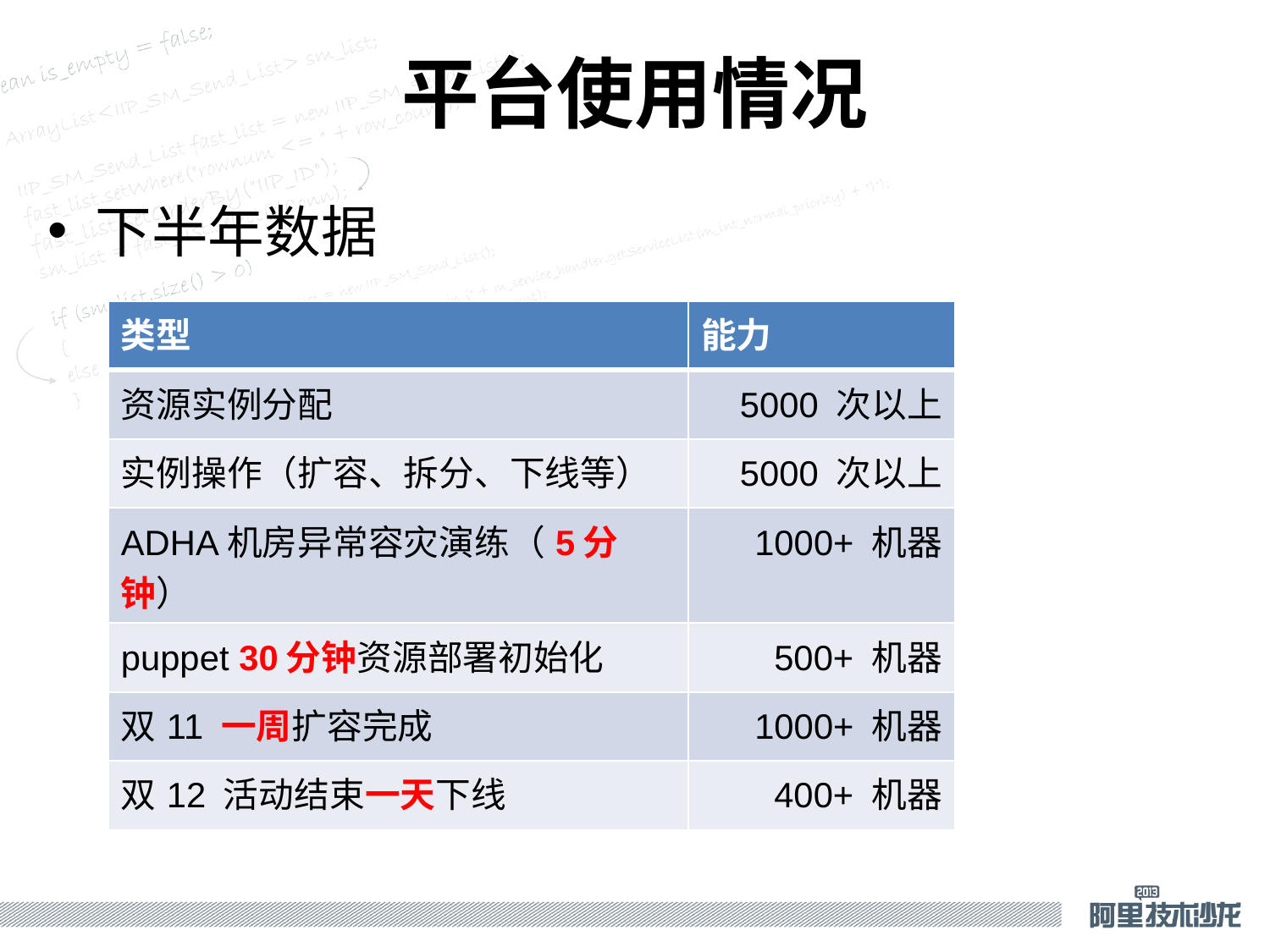

平台使用情况
下半年数据
| 类型 | 能力 |
| --- | --- |
| 资源实例分配 | 5000 次以上 |
| 实例操作（扩容、拆分、下线等） | 5000 次以上 |
| ADHA机房异常容灾演练（5分钟） | 1000+ 机器 |
| puppet 30分钟资源部署初始化 | 500+ 机器 |
| 双11 一周扩容完成 | 1000+ 机器 |
| 双12 活动结束一天下线 | 400+ 机器 |